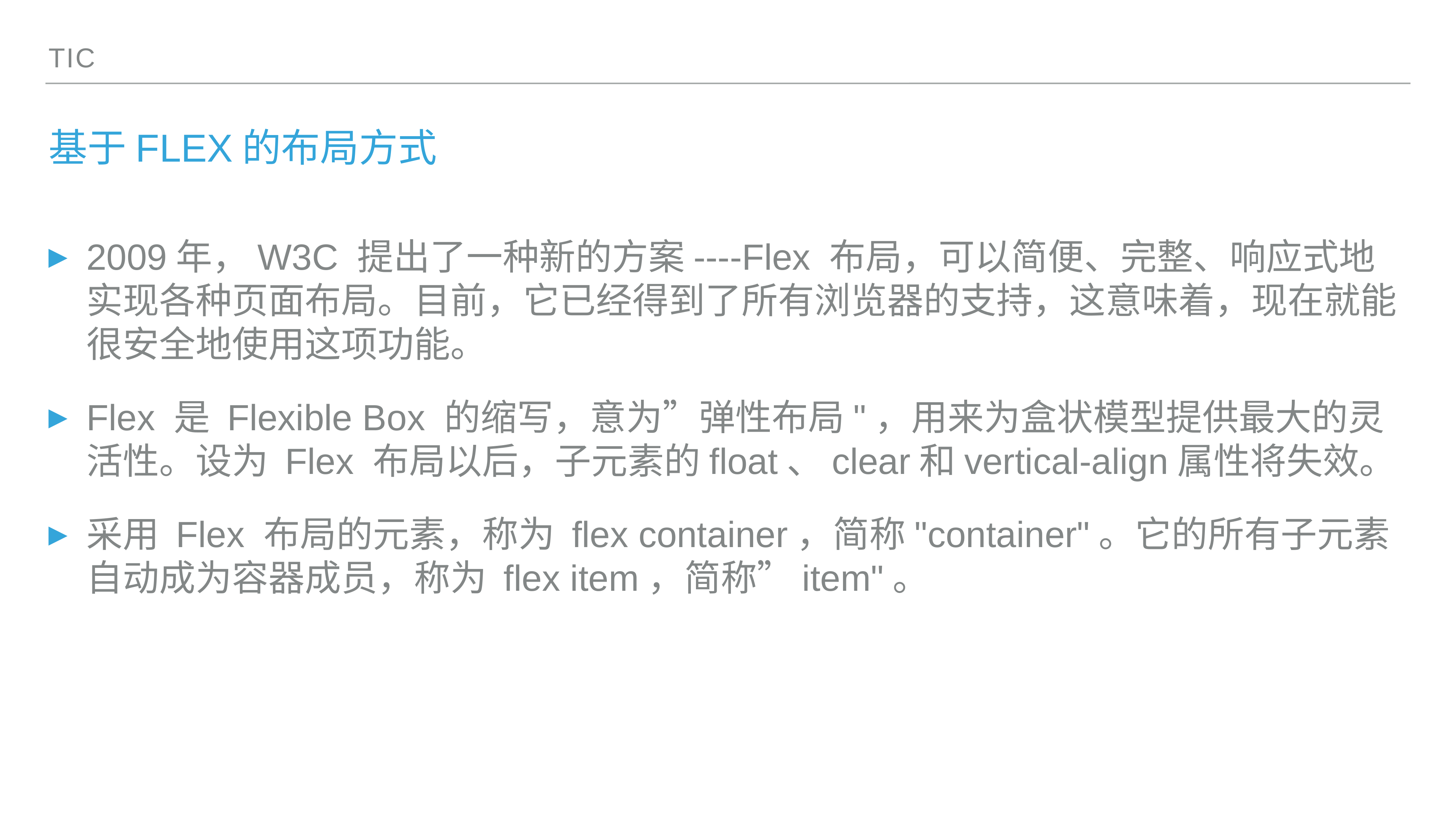

TIC
# 基于Flex的布局方式
2009年，W3C 提出了一种新的方案----Flex 布局，可以简便、完整、响应式地实现各种页面布局。目前，它已经得到了所有浏览器的支持，这意味着，现在就能很安全地使用这项功能。
Flex 是 Flexible Box 的缩写，意为”弹性布局"，用来为盒状模型提供最大的灵活性。设为 Flex 布局以后，子元素的float、clear和vertical-align属性将失效。
采用 Flex 布局的元素，称为 flex container，简称"container"。它的所有子元素自动成为容器成员，称为 flex item，简称”item"。